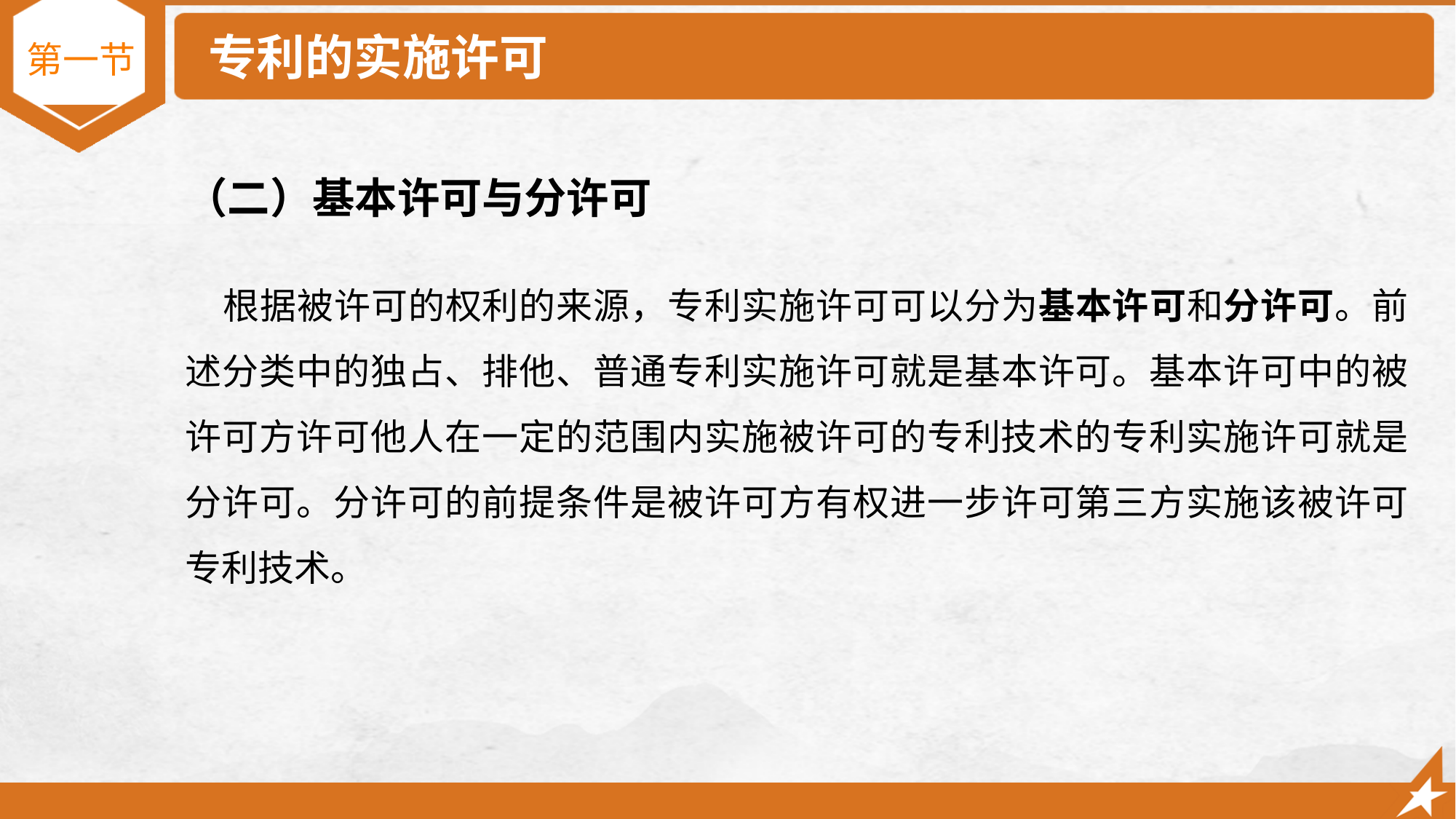

# 专利的实施许可
第一节
（二）基本许可与分许可
    根据被许可的权利的来源，专利实施许可可以分为基本许可和分许可。前述分类中的独占、排他、普通专利实施许可就是基本许可。基本许可中的被许可方许可他人在一定的范围内实施被许可的专利技术的专利实施许可就是分许可。分许可的前提条件是被许可方有权进一步许可第三方实施该被许可专利技术。